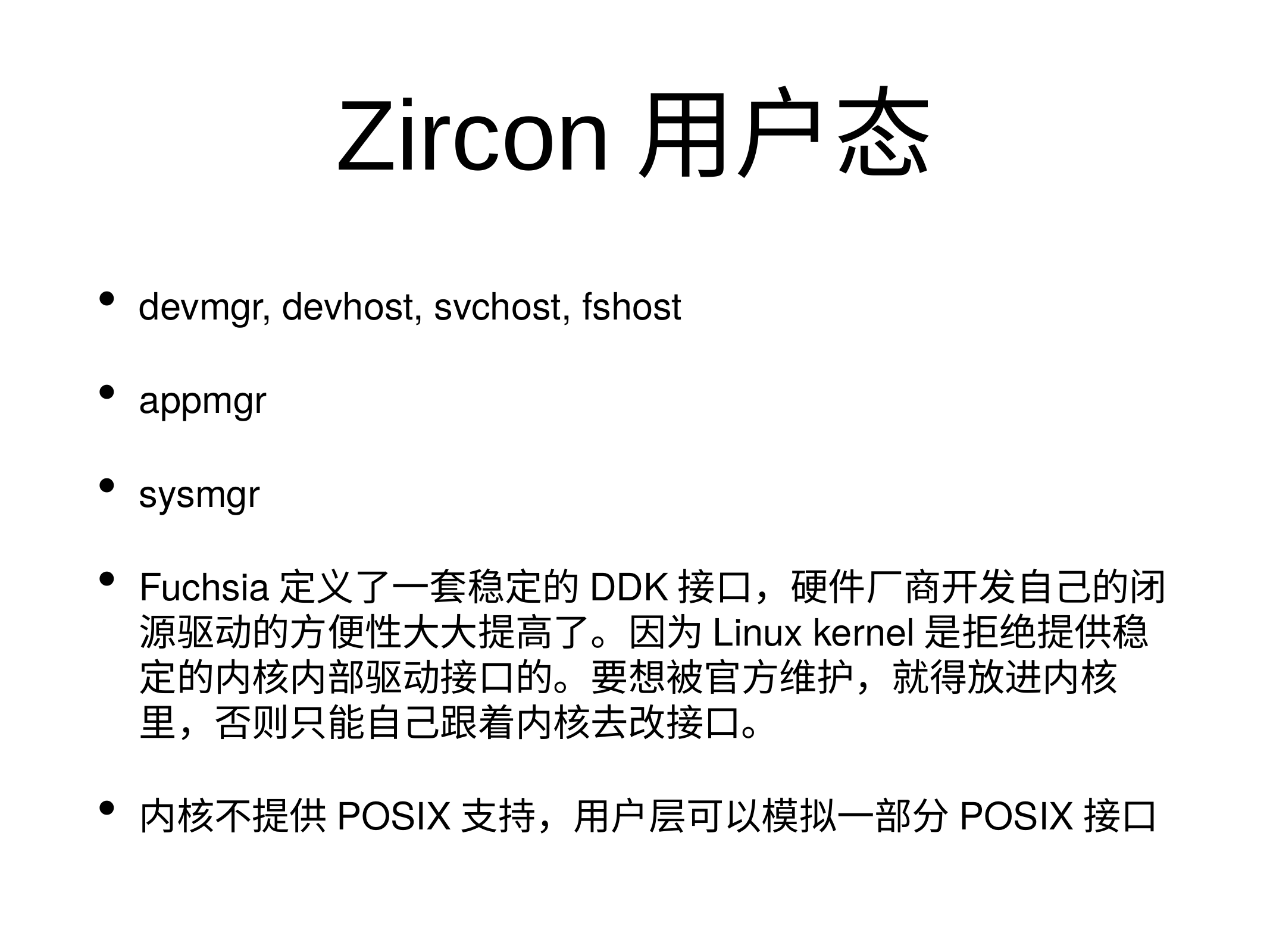

# Zircon用户态
devmgr, devhost, svchost, fshost
appmgr
sysmgr
Fuchsia定义了一套稳定的DDK接口，硬件厂商开发自己的闭源驱动的方便性大大提高了。因为Linux kernel是拒绝提供稳定的内核内部驱动接口的。要想被官方维护，就得放进内核里，否则只能自己跟着内核去改接口。
内核不提供POSIX支持，用户层可以模拟一部分POSIX接口